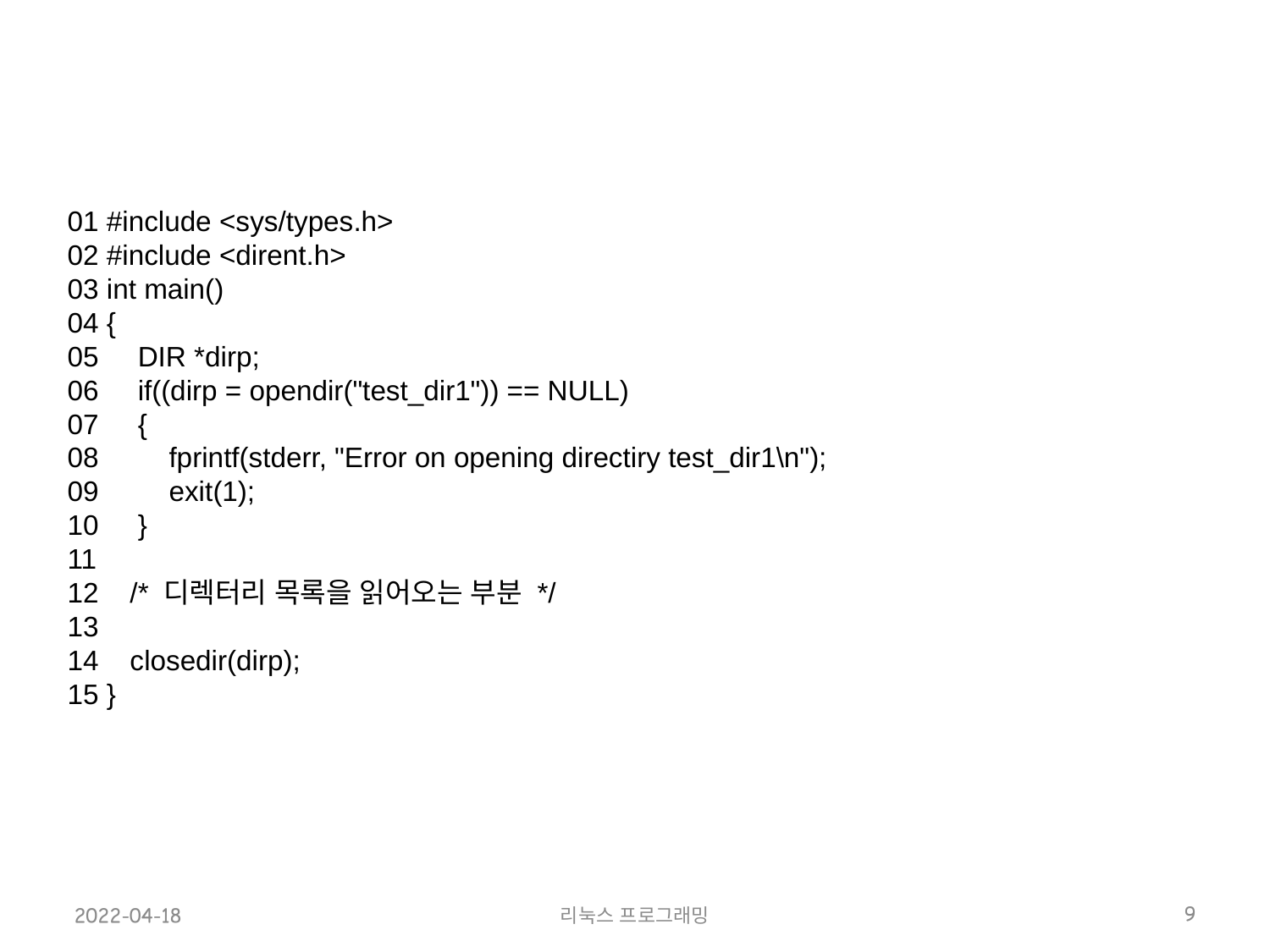

01 #include <sys/types.h>
02 #include <dirent.h>
03 int main()
04 {
05     DIR *dirp;
06     if((dirp = opendir("test_dir1")) == NULL)
07     {
08         fprintf(stderr, "Error on opening directiry test_dir1\n");
09         exit(1);
10     }
11
12    /* 디렉터리 목록을 읽어오는 부분 */
13
14    closedir(dirp);
15 }
2022-04-18
리눅스 프로그래밍
9